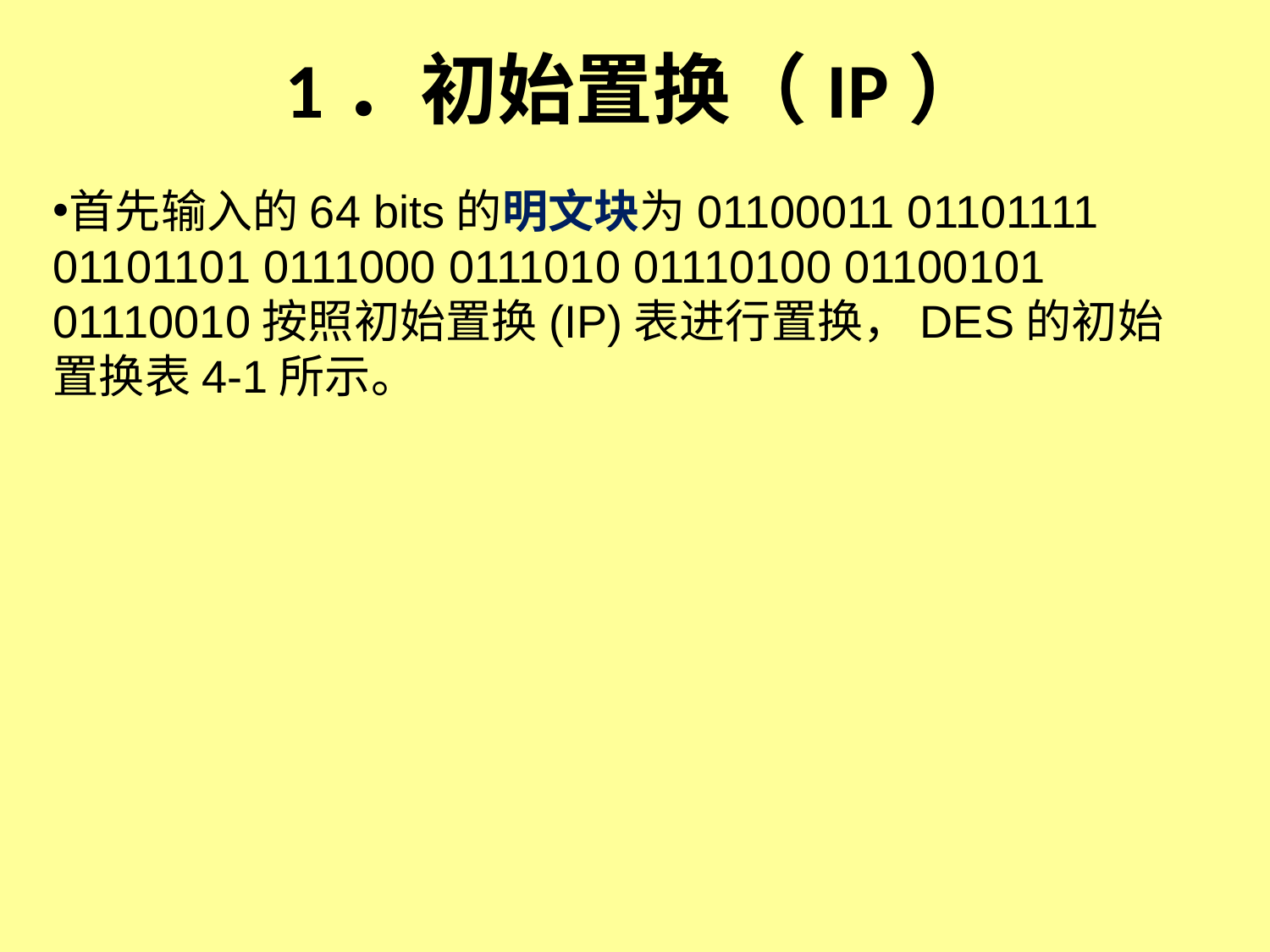

# 1．初始置换（IP）
首先输入的64 bits的明文块为01100011 01101111 01101101 0111000 0111010 01110100 01100101 01110010按照初始置换(IP)表进行置换，DES的初始置换表4-1所示。